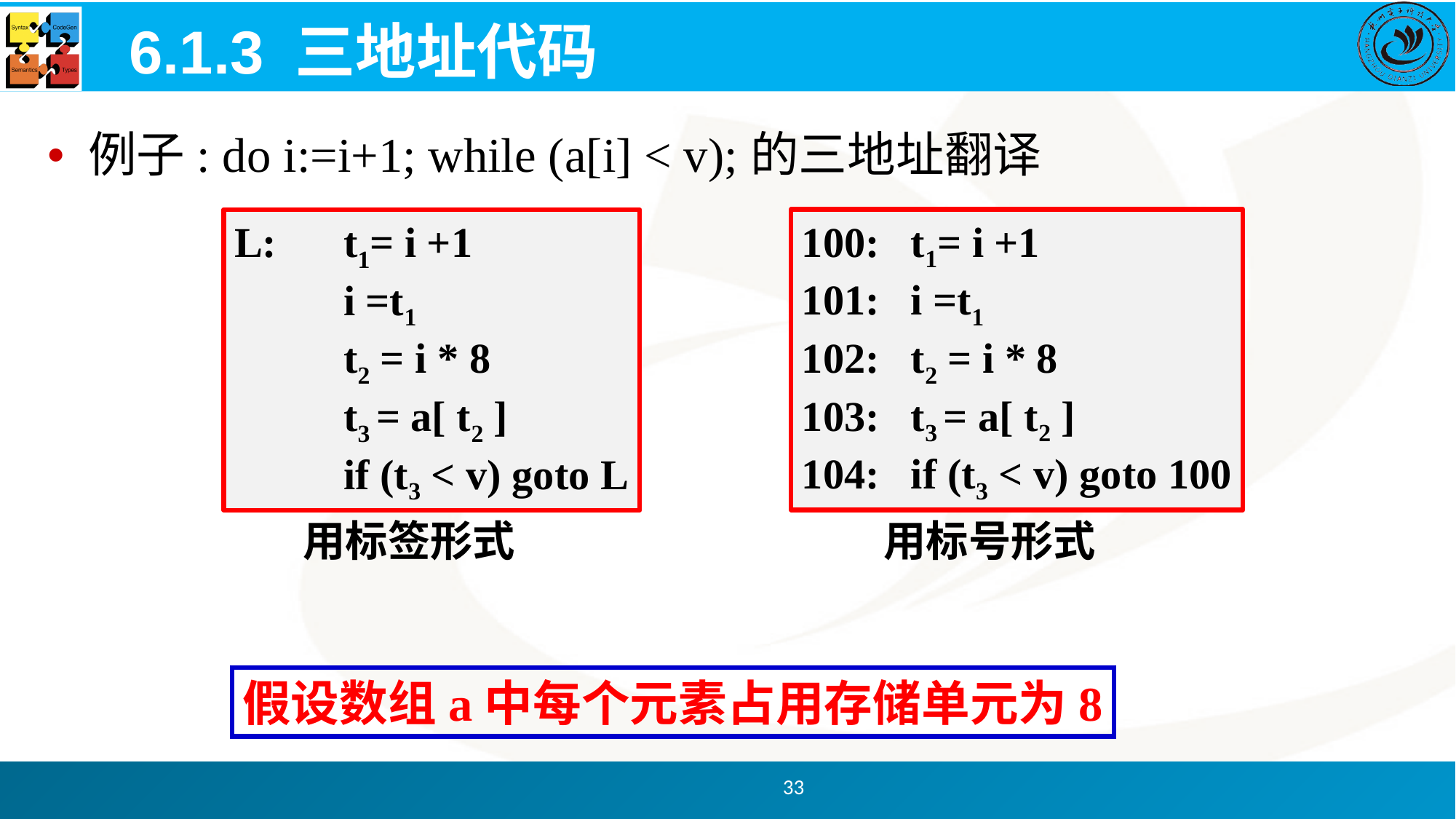

# 6.1.3 三地址代码
例子: do i:=i+1; while (a[i] < v);的三地址翻译
100:	t1= i +1
101:	i =t1
102:	t2 = i * 8
103:	t3 = a[ t2 ]
104:	if (t3 < v) goto 100
L:	t1= i +1
	i =t1
	t2 = i * 8
	t3 = a[ t2 ]
	if (t3 < v) goto L
用标签形式
用标号形式
假设数组a中每个元素占用存储单元为8
33